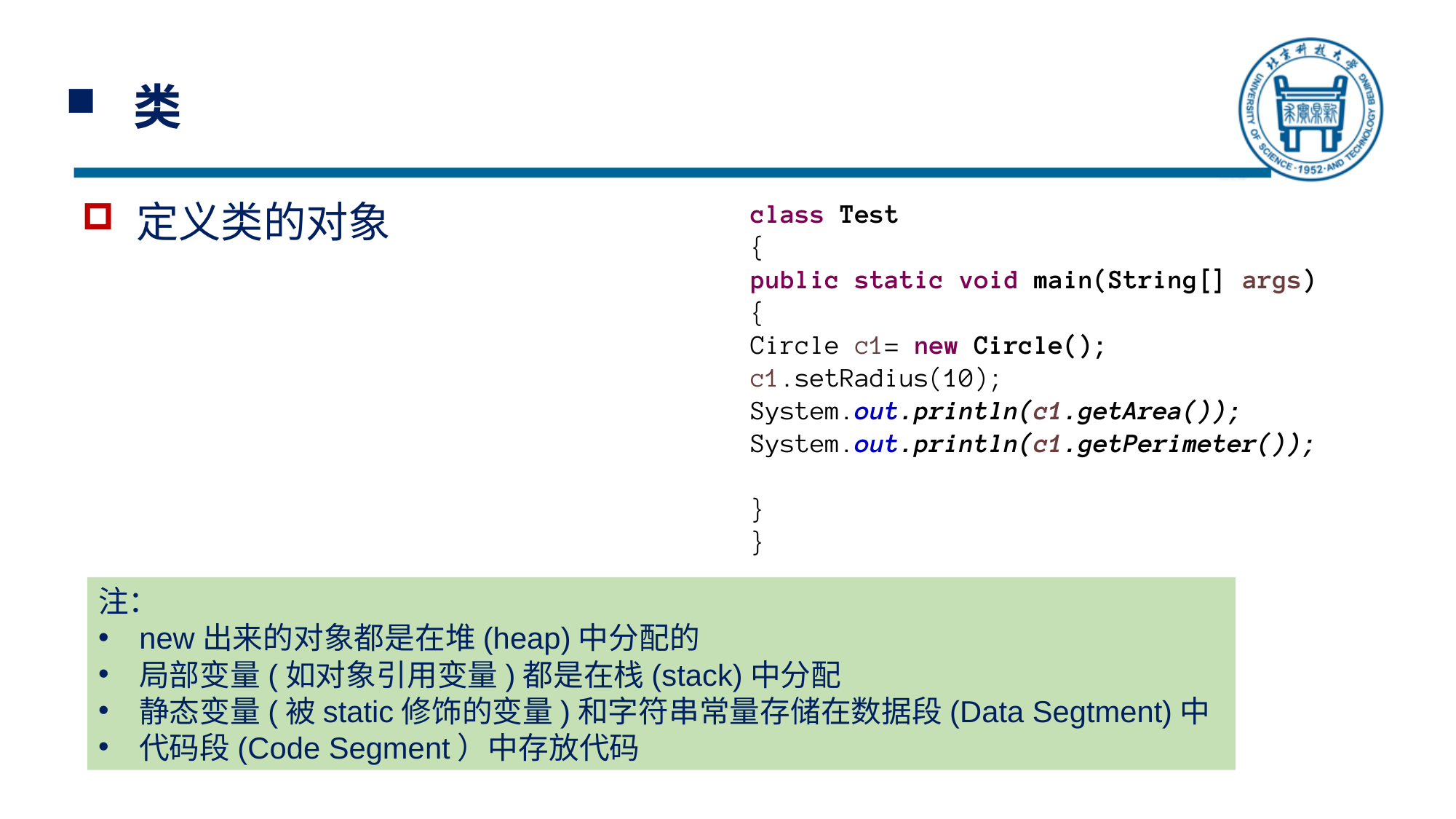

# 类
定义类的对象
class Test
{
public static void main(String[] args)
{
Circle c1= new Circle();
c1.setRadius(10);
System.out.println(c1.getArea());
System.out.println(c1.getPerimeter());

}
}
注：
new出来的对象都是在堆(heap)中分配的
局部变量(如对象引用变量)都是在栈(stack)中分配
静态变量(被static修饰的变量)和字符串常量存储在数据段(Data Segtment)中
代码段(Code Segment）中存放代码